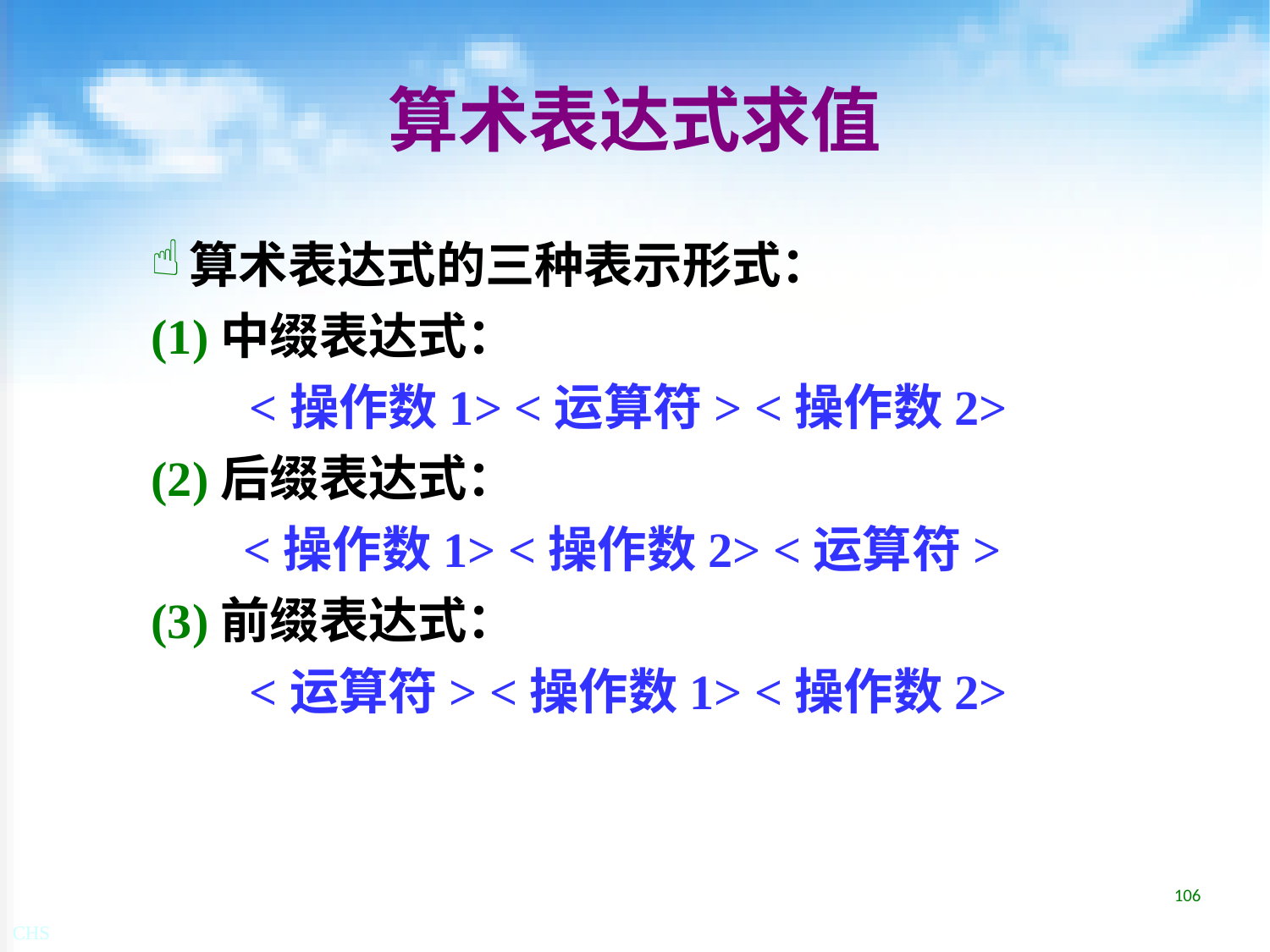

# 算术表达式求值
算术表达式的三种表示形式：
(1)中缀表达式：
<操作数1> <运算符> <操作数2>
(2)后缀表达式：
<操作数1> <操作数2> <运算符>
(3)前缀表达式：
<运算符> <操作数1> <操作数2>
106